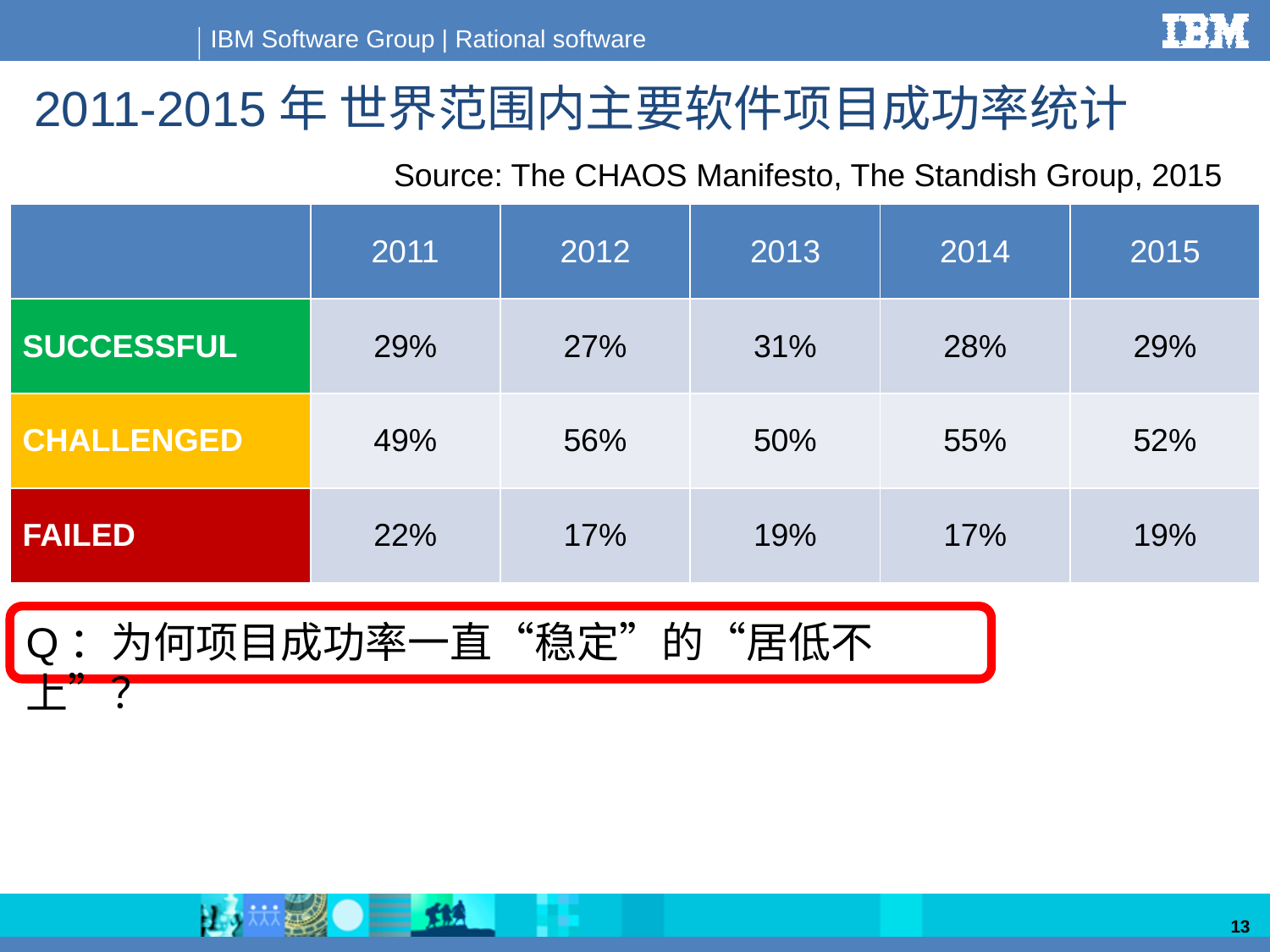

# 2011-2015年 世界范围内主要软件项目成功率统计
Source: The CHAOS Manifesto, The Standish Group, 2015
|  | 2011 | 2012 | 2013 | 2014 | 2015 |
| --- | --- | --- | --- | --- | --- |
| SUCCESSFUL | 29% | 27% | 31% | 28% | 29% |
| CHALLENGED | 49% | 56% | 50% | 55% | 52% |
| FAILED | 22% | 17% | 19% | 17% | 19% |
Q：为何项目成功率一直“稳定”的“居低不上”？
13